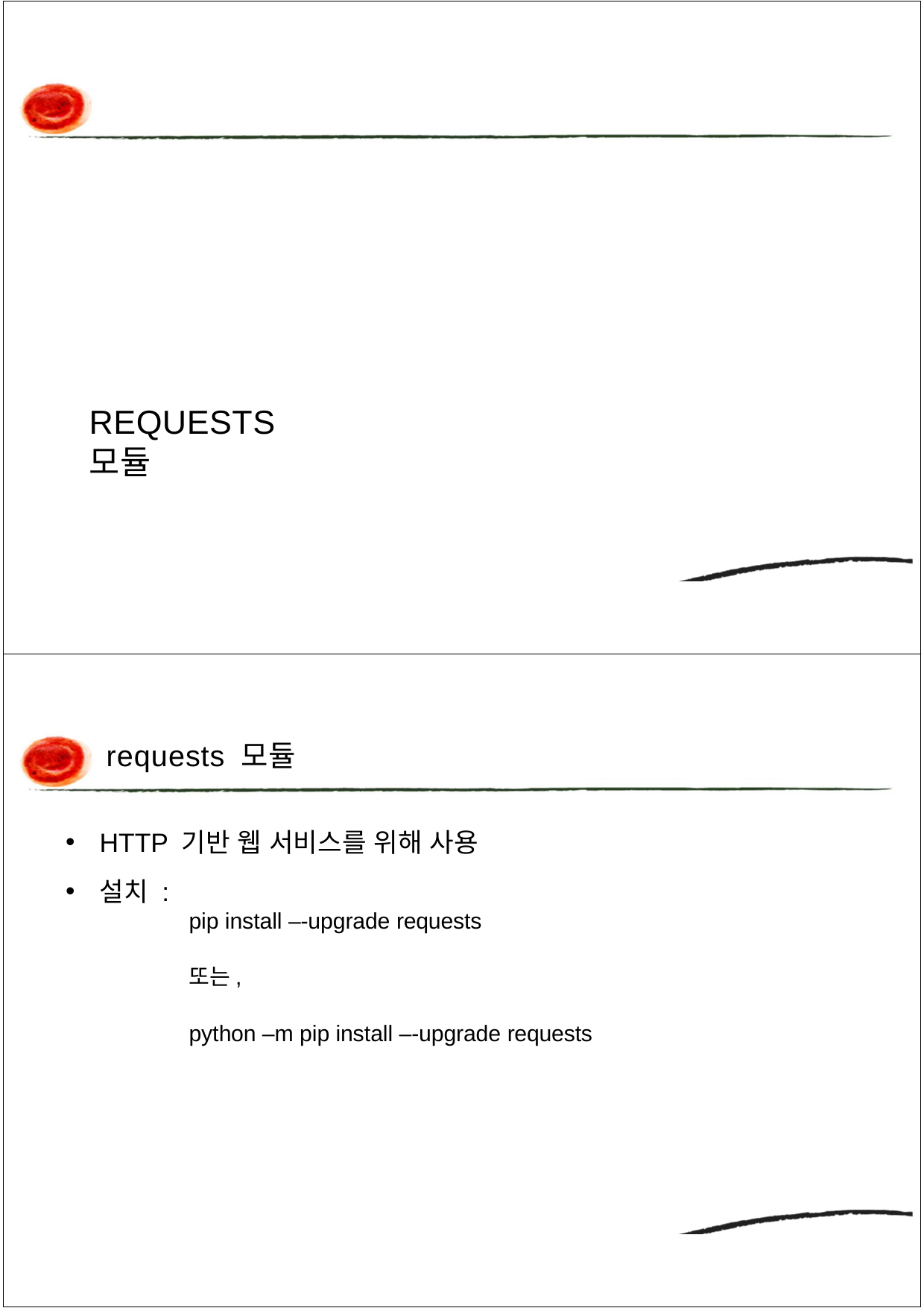

REQUESTS 모듈

requests 모듈

HTTP 기반 웹 서비스를 위해 사용
설치 :
pip install –-upgrade requests

또는,

python –m pip install –-upgrade requests